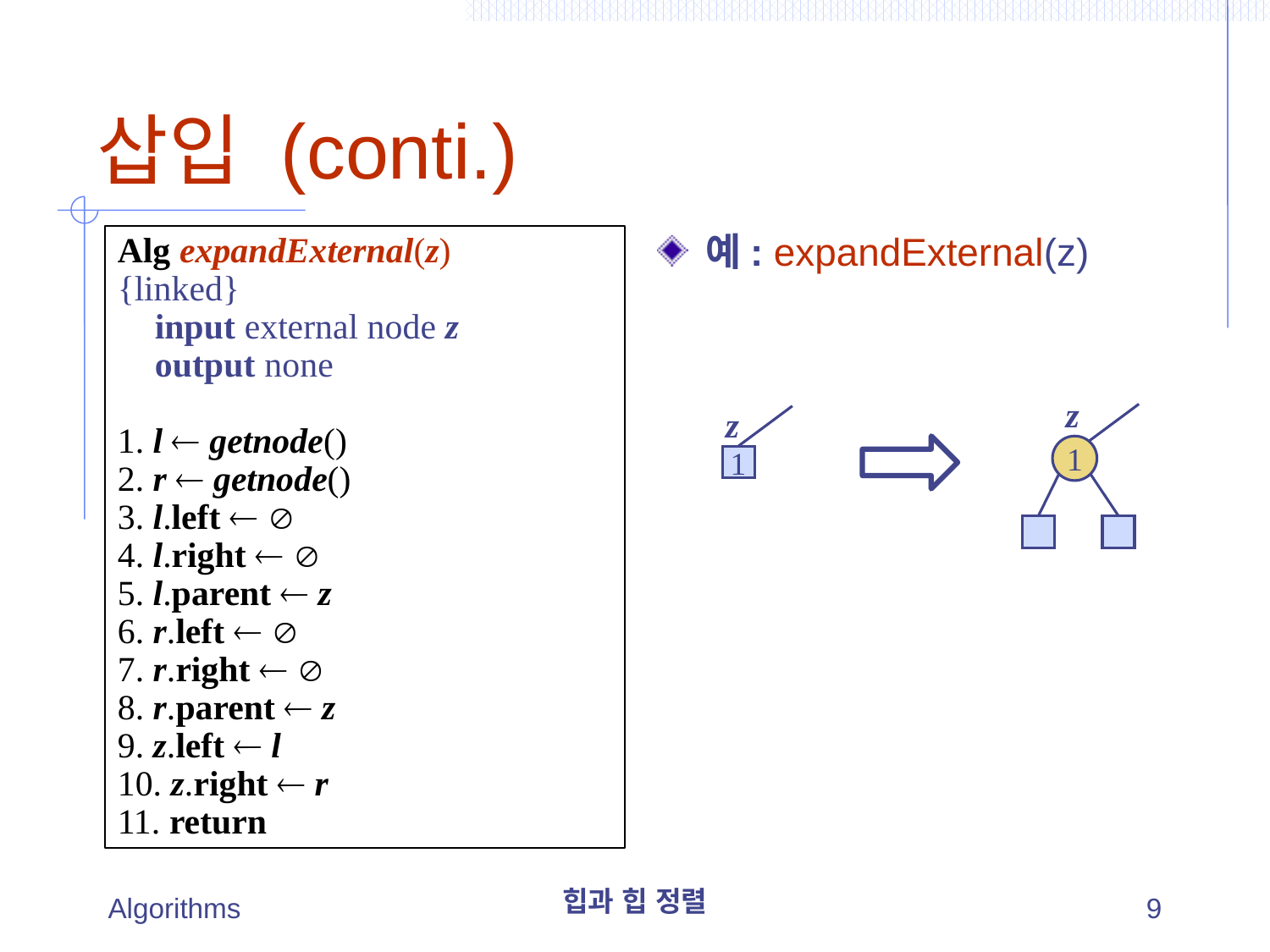

# 삽입 (conti.)
Alg expandExternal(z)	{linked}
	input external node z
	output none

1. l ← getnode()
2. r ← getnode()
3. l.left ← ∅
4. l.right ← ∅
5. l.parent ← z
6. r.left ← ∅
7. r.right ← ∅
8. r.parent ← z
9. z.left ← l
10. z.right ← r
11. return
예: expandExternal(z)
z
z

1
1

Algorithms
힙과 힙 정렬
9